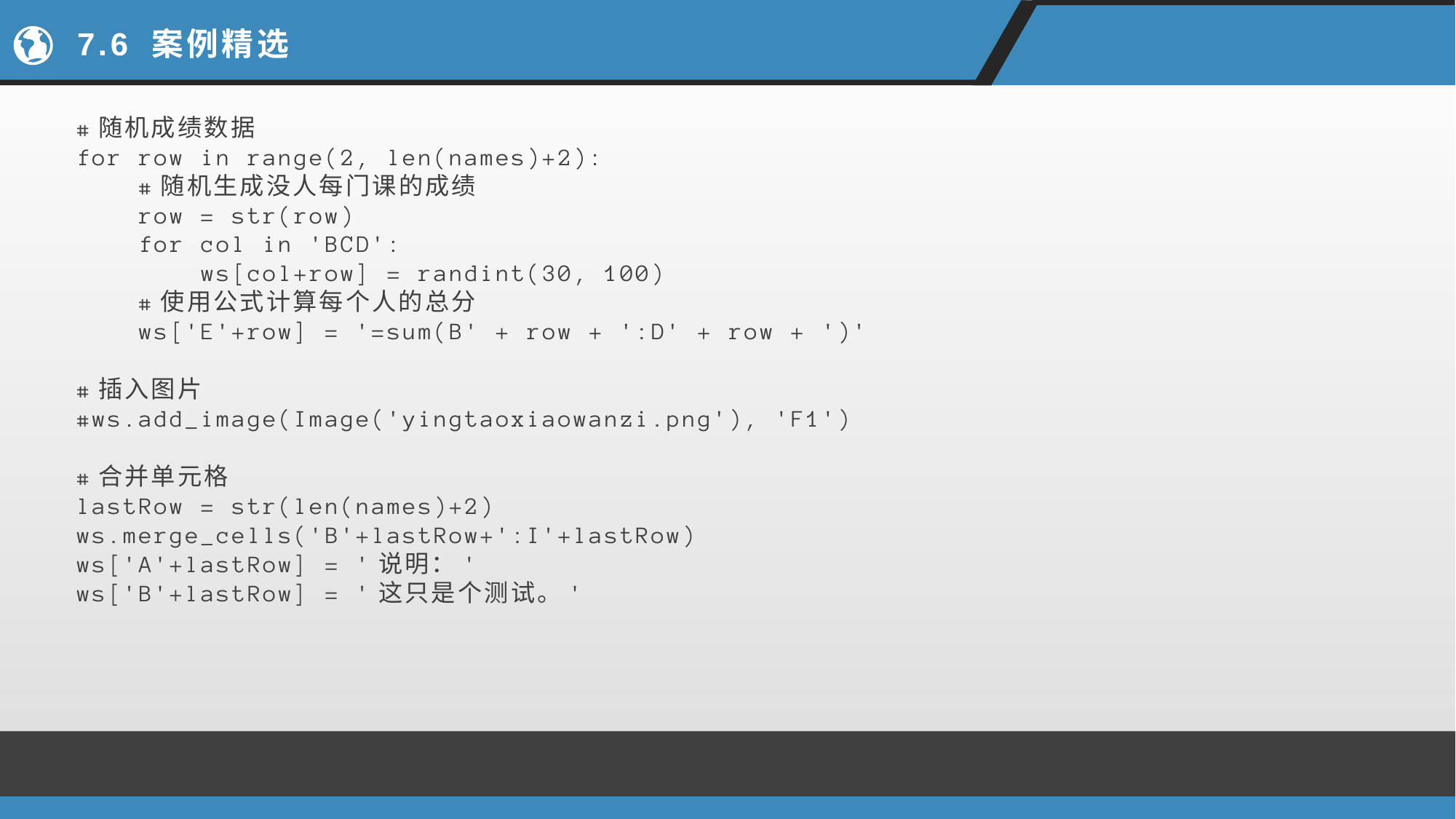

# 7.6 案例精选

#随机成绩数据
for row in range(2, len(names)+2):
    #随机生成没人每门课的成绩
    row = str(row)
    for col in 'BCD':
        ws[col+row] = randint(30, 100)
    #使用公式计算每个人的总分
    ws['E'+row] = '=sum(B' + row + ':D' + row + ')'

#插入图片
#ws.add_image(Image('yingtaoxiaowanzi.png'), 'F1')

#合并单元格
lastRow = str(len(names)+2)
ws.merge_cells('B'+lastRow+':I'+lastRow)
ws['A'+lastRow] = '说明：'
ws['B'+lastRow] = '这只是个测试。'